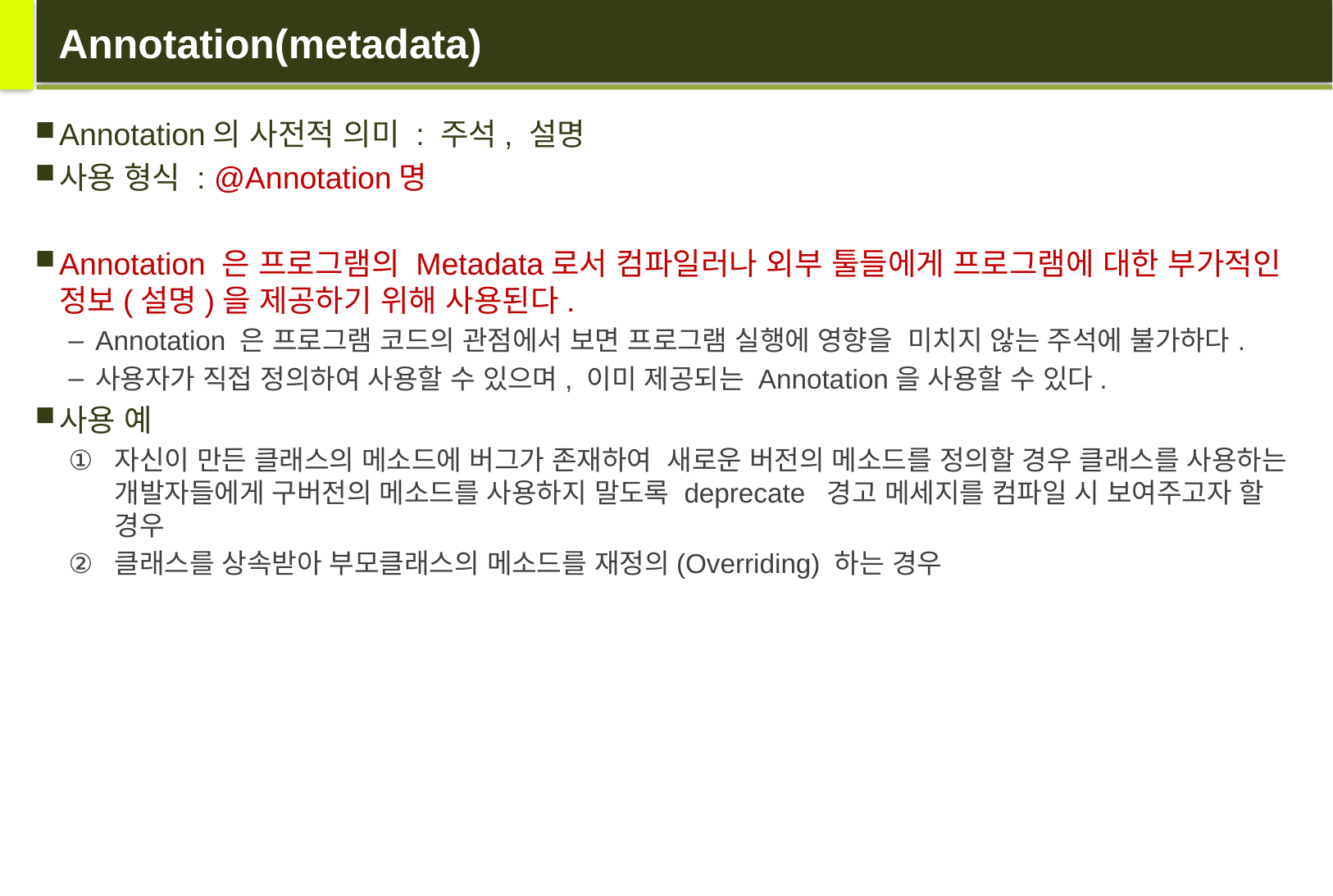

# Annotation(metadata)
Annotation의 사전적 의미 : 주석, 설명
사용 형식 : @Annotation명

Annotation 은 프로그램의 Metadata로서 컴파일러나 외부 툴들에게 프로그램에 대한 부가적인 정보(설명)을 제공하기 위해 사용된다.
Annotation 은 프로그램 코드의 관점에서 보면 프로그램 실행에 영향을  미치지 않는 주석에 불가하다.
사용자가 직접 정의하여 사용할 수 있으며, 이미 제공되는 Annotation을 사용할 수 있다.
사용 예
자신이 만든 클래스의 메소드에 버그가 존재하여  새로운 버전의 메소드를 정의할 경우 클래스를 사용하는 개발자들에게 구버전의 메소드를 사용하지 말도록 deprecate  경고 메세지를 컴파일 시 보여주고자 할 경우
클래스를 상속받아 부모클래스의 메소드를 재정의(Overriding) 하는 경우